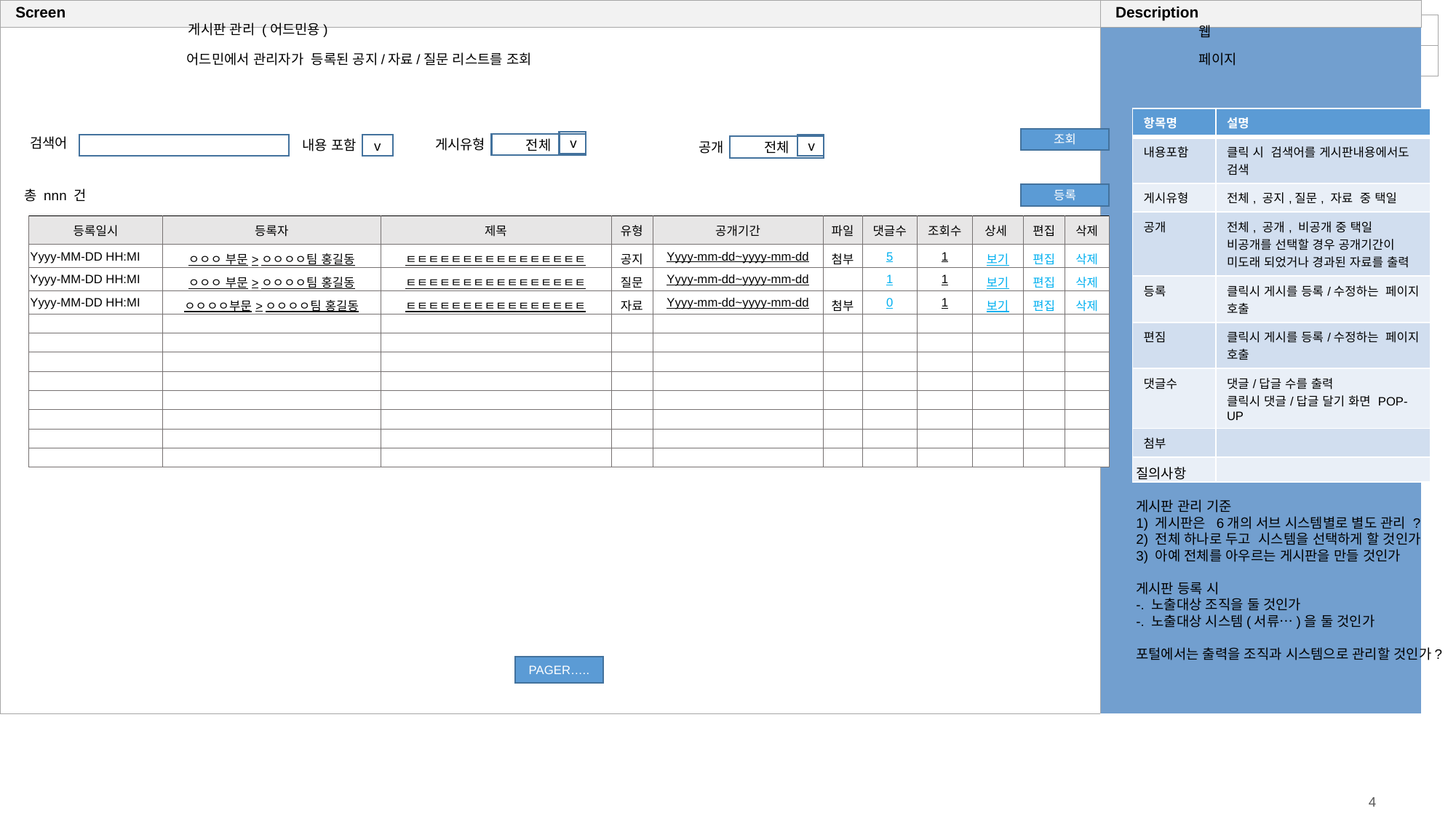

웹
게시판 관리 (어드민용)
어드민에서 관리자가  등록된 공지/자료/질문 리스트를 조회
페이지
| 항목명 | 설명 |
| --- | --- |
| 내용포함 | 클릭 시 검색어를 게시판내용에서도 검색 |
| 게시유형 | 전체, 공지,질문, 자료 중 택일 |
| 공개 | 전체, 공개, 비공개 중 택일 비공개를 선택할 경우 공개기간이 미도래 되었거나 경과된 자료를 출력 |
| 등록 | 클릭시 게시를 등록/수정하는 페이지 호출 |
| 편짐 | 클릭시 게시를 등록/수정하는 페이지 호출 |
| 댓글수 | 댓글/답글 수를 출력 클릭시 댓글/답글 달기 화면 POP-UP |
| 첨부 |  |
|  |  |
조회
v
검색어
게시유형
전체
내용 포함
v
v

공개
전체
총 nnn 건
등록
| 등록일시 | 등록자 | 제목 | 유형 | 공개기간 | 파일 | 댓글수 | 조회수 | 상세 | 편집 | 삭제 |
| --- | --- | --- | --- | --- | --- | --- | --- | --- | --- | --- |
| Yyyy-MM-DD HH:MI | ㅇㅇㅇ 부문>ㅇㅇㅇㅇ팀 홍길동 | ㅌㅌㅌㅌㅌㅌㅌㅌㅌㅌㅌㅌㅌㅌㅌㅌ | 공지 | Yyyy-mm-dd~yyyy-mm-dd | 첨부 | 5 | 1 | 보기 | 편집 | 삭제 |
| Yyyy-MM-DD HH:MI | ㅇㅇㅇ 부문>ㅇㅇㅇㅇ팀 홍길동 | ㅌㅌㅌㅌㅌㅌㅌㅌㅌㅌㅌㅌㅌㅌㅌㅌ | 질문 | Yyyy-mm-dd~yyyy-mm-dd |  | 1 | 1 | 보기 | 편집 | 삭제 |
| Yyyy-MM-DD HH:MI | ㅇㅇㅇㅇ부문>ㅇㅇㅇㅇ팀 홍길동 | ㅌㅌㅌㅌㅌㅌㅌㅌㅌㅌㅌㅌㅌㅌㅌㅌ | 자료 | Yyyy-mm-dd~yyyy-mm-dd | 첨부 | 0 | 1 | 보기 | 편집 | 삭제 |
|  |  |  |  |  |  |  |  |  |  |  |
|  |  |  |  |  |  |  |  |  |  |  |
|  |  |  |  |  |  |  |  |  |  |  |
|  |  |  |  |  |  |  |  |  |  |  |
|  |  |  |  |  |  |  |  |  |  |  |
|  |  |  |  |  |  |  |  |  |  |  |
|  |  |  |  |  |  |  |  |  |  |  |
|  |  |  |  |  |  |  |  |  |  |  |
질의사항

게시판 관리 기준
1) 게시판은  6개의 서브 시스템별로 별도 관리 ?
2) 전체 하나로 두고  시스템을 선택하게 할 것인가
3) 아예 전체를 아우르는 게시판을 만들 것인가

게시판 등록 시
-. 노출대상 조직을 둘 것인가
-. 노출대상 시스템(서류…)을 둘 것인가

포털에서는 출력을 조직과 시스템으로 관리할 것인가?

PAGER…..